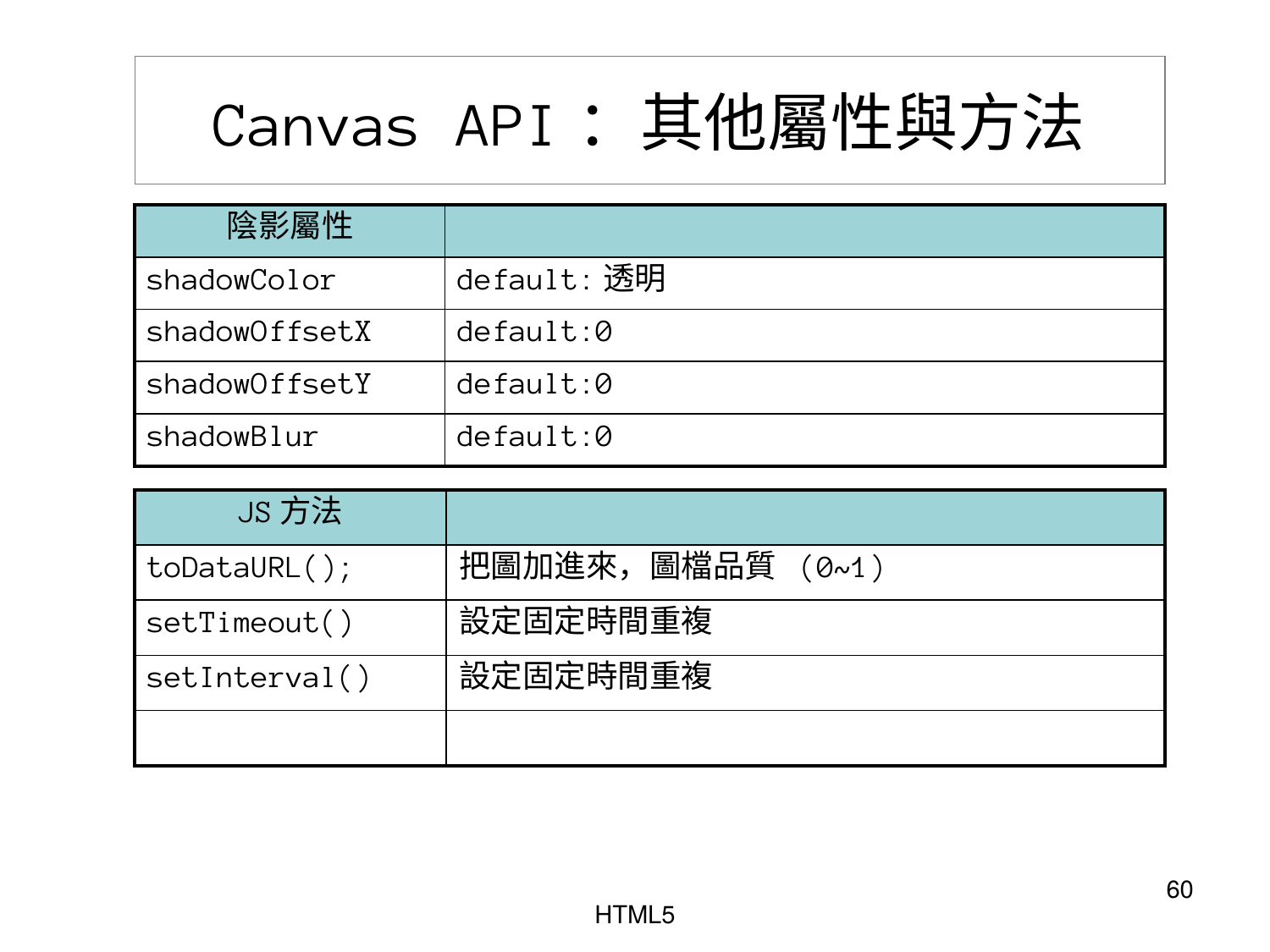

# Canvas API：其他屬性與方法
| 陰影屬性 |  |
| --- | --- |
| shadowColor | default:透明 |
| shadowOffsetX | default:0 |
| shadowOffsetY | default:0 |
| shadowBlur | default:0 |
| JS方法 |  |
| --- | --- |
| toDataURL(); | 把圖加進來，圖檔品質 (0~1) |
| setTimeout() | 設定固定時間重複 |
| setInterval() | 設定固定時間重複 |
|  |  |
60
HTML5